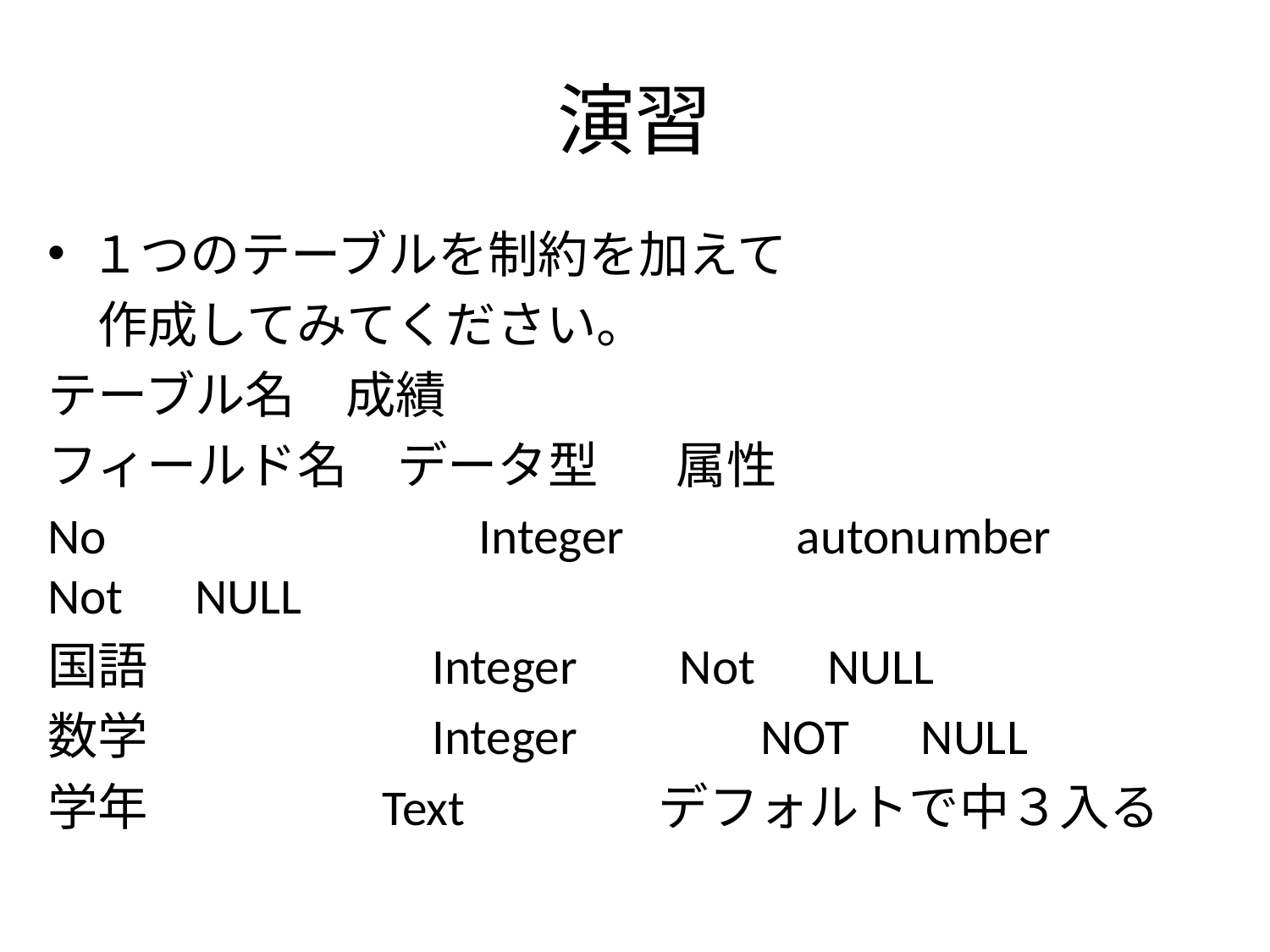

# 演習
１つのテーブルを制約を加えて
　作成してみてください。
テーブル名　成績
フィールド名　データ型       属性
No　　　　　　　Integer　　　autonumber　Not　NULL
国語　　　　　  Integer         Not　NULL
数学　　　　　  Integer 　　　NOT　NULL
学年　　           Text                デフォルトで中３入る